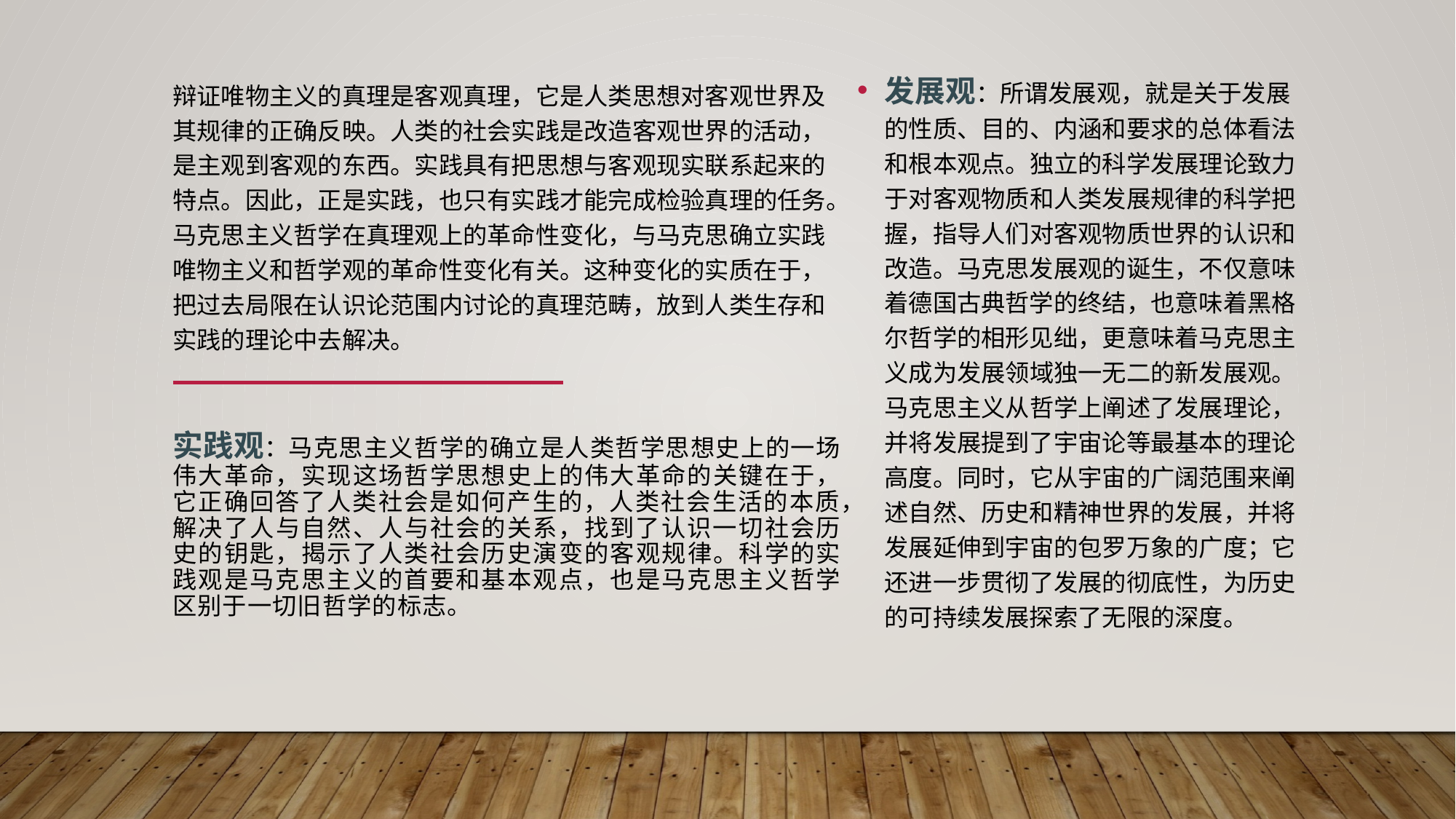

辩证唯物主义的真理是客观真理，它是人类思想对客观世界及其规律的正确反映。人类的社会实践是改造客观世界的活动，是主观到客观的东西。实践具有把思想与客观现实联系起来的特点。因此，正是实践，也只有实践才能完成检验真理的任务。马克思主义哲学在真理观上的革命性变化，与马克思确立实践唯物主义和哲学观的革命性变化有关。这种变化的实质在于，把过去局限在认识论范围内讨论的真理范畴，放到人类生存和实践的理论中去解决。
发展观：所谓发展观，就是关于发展的性质、目的、内涵和要求的总体看法和根本观点。独立的科学发展理论致力于对客观物质和人类发展规律的科学把握，指导人们对客观物质世界的认识和改造。马克思发展观的诞生，不仅意味着德国古典哲学的终结，也意味着黑格尔哲学的相形见绌，更意味着马克思主义成为发展领域独一无二的新发展观。马克思主义从哲学上阐述了发展理论，并将发展提到了宇宙论等最基本的理论高度。同时，它从宇宙的广阔范围来阐述自然、历史和精神世界的发展，并将发展延伸到宇宙的包罗万象的广度；它还进一步贯彻了发展的彻底性，为历史的可持续发展探索了无限的深度。
# 实践观：马克思主义哲学的确立是人类哲学思想史上的一场伟大革命，实现这场哲学思想史上的伟大革命的关键在于，它正确回答了人类社会是如何产生的，人类社会生活的本质，解决了人与自然、人与社会的关系，找到了认识一切社会历史的钥匙，揭示了人类社会历史演变的客观规律。科学的实践观是马克思主义的首要和基本观点，也是马克思主义哲学区别于一切旧哲学的标志。